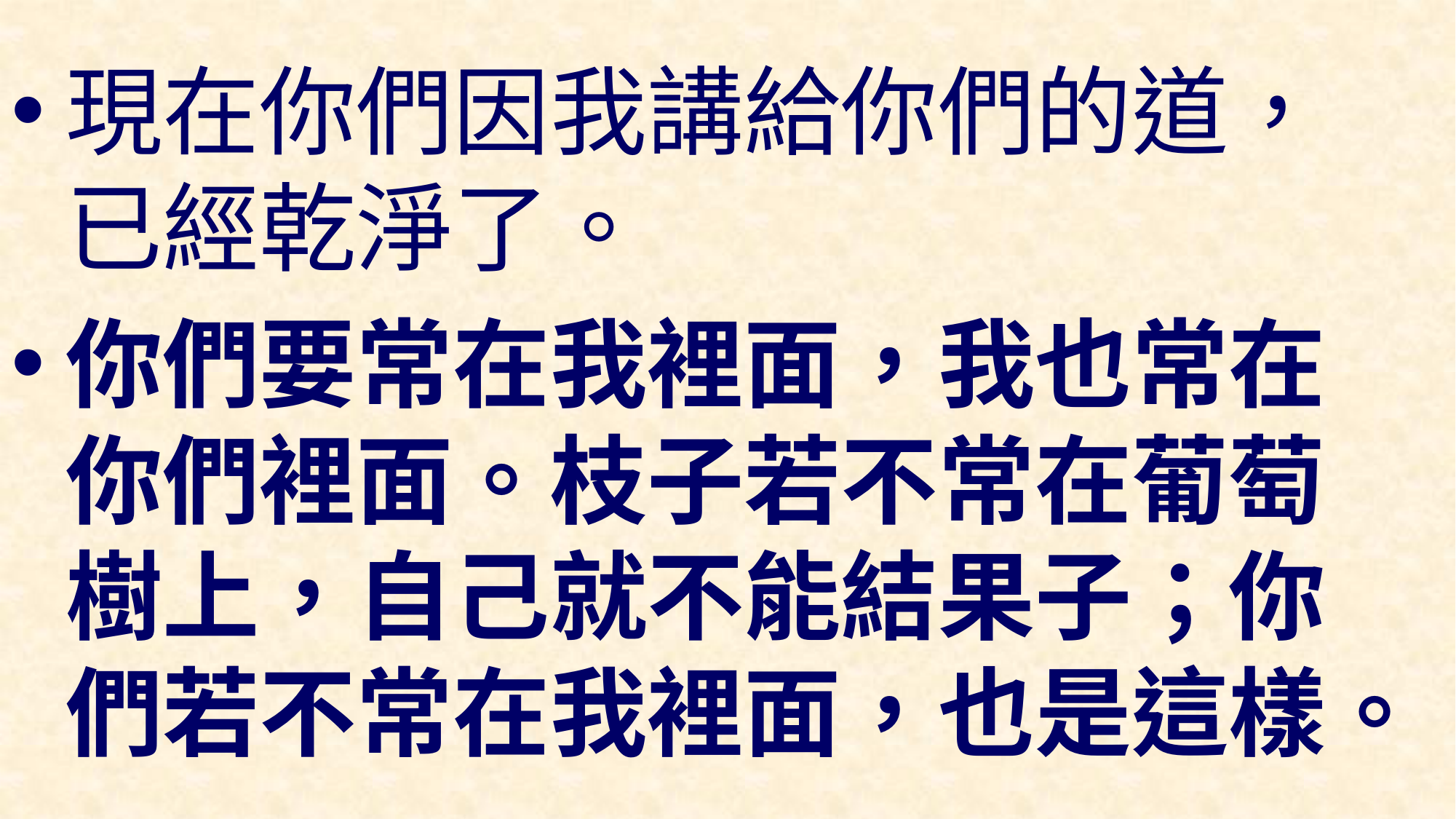

現在你們因我講給你們的道，已經乾淨了。
你們要常在我裡面，我也常在你們裡面。枝子若不常在葡萄樹上，自己就不能結果子；你們若不常在我裡面，也是這樣。